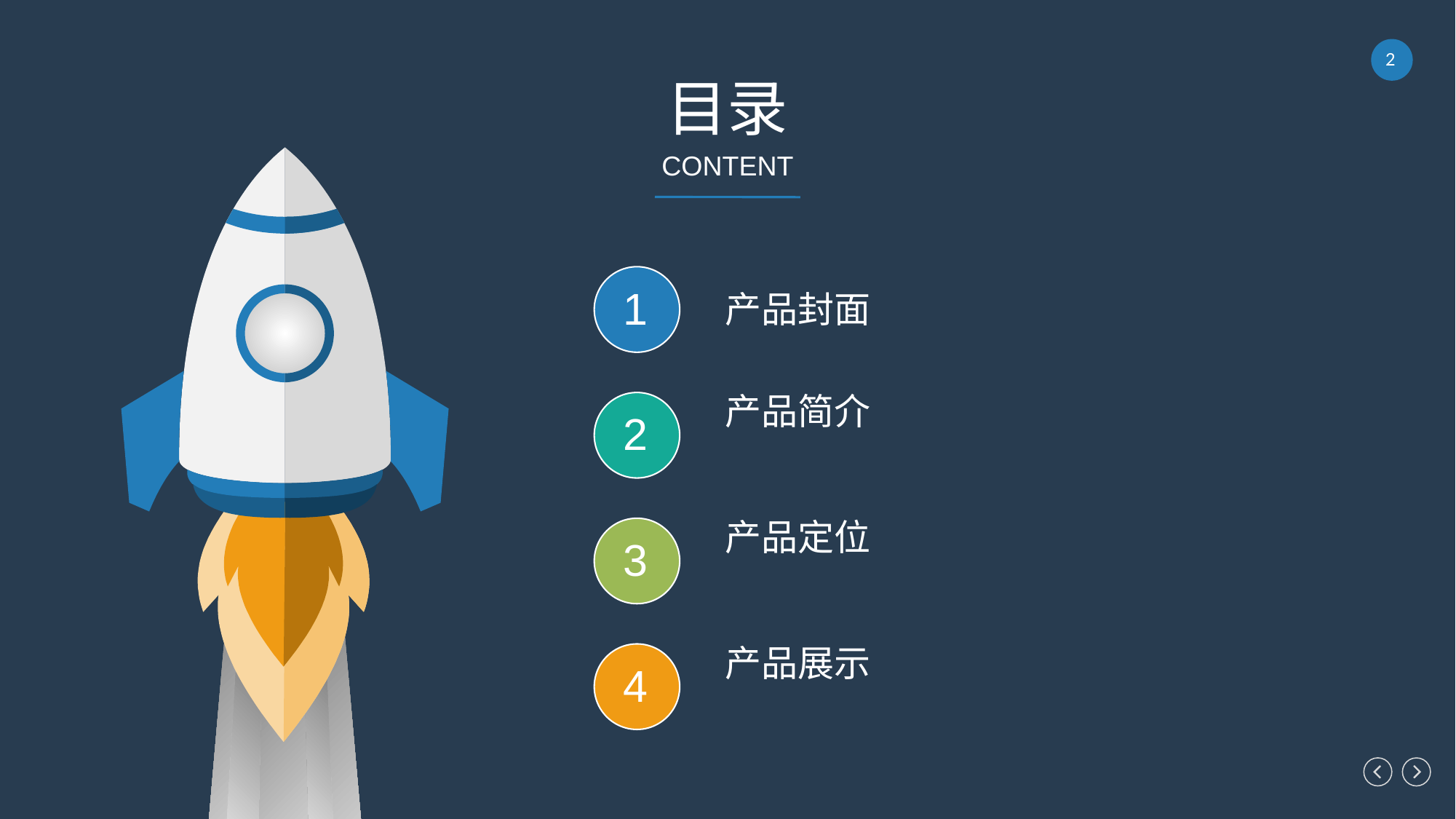

目录

CONTENT

1
产品封面

产品简介
2

产品定位
3

产品展示
4